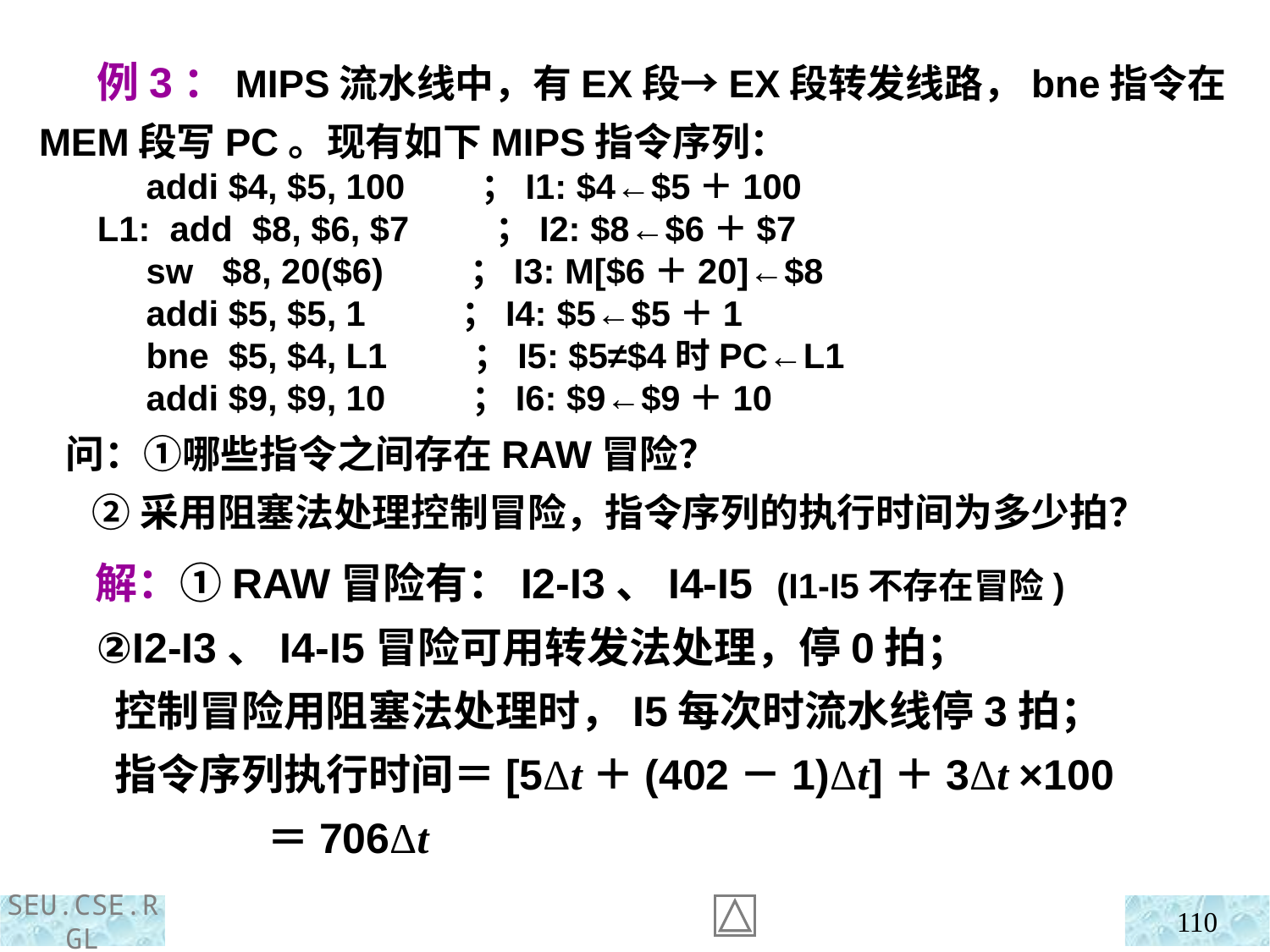

例3：MIPS流水线中，有EX段→EX段转发线路，bne指令在MEM段写PC。现有如下MIPS指令序列：
           addi $4, $5, 100       ；I1: $4←$5＋100
      L1:  add  $8, $6, $7        ；I2: $8←$6＋$7
           sw   $8, 20($6)        ；I3: M[$6＋20]←$8
           addi $5, $5, 1         ；I4: $5←$5＋1
           bne  $5, $4, L1        ；I5: $5≠$4时PC←L1
           addi $9, $9, 10        ；I6: $9←$9＋10
  问：①哪些指令之间存在RAW冒险？
      ②采用阻塞法处理控制冒险，指令序列的执行时间为多少拍？
     解：①RAW冒险有：I2-I3、I4-I5  (I1-I5不存在冒险)
     ②I2-I3、I4-I5冒险可用转发法处理，停0拍；
       控制冒险用阻塞法处理时，I5每次时流水线停3拍；
       指令序列执行时间＝[5Δt＋(402－1)Δt]＋3Δt ×100
                       ＝706Δt

110